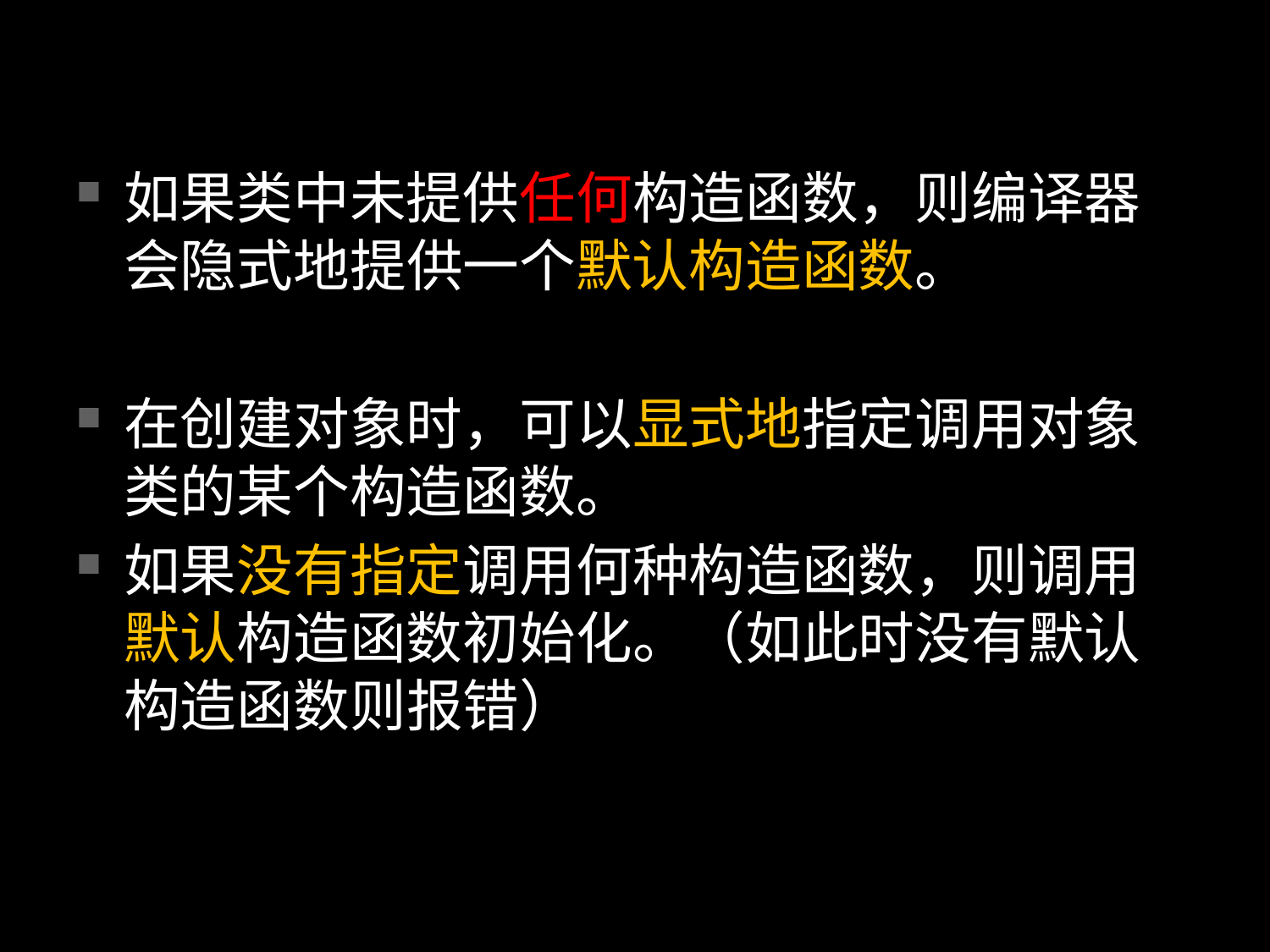

如果类中未提供任何构造函数，则编译器会隐式地提供一个默认构造函数。

在创建对象时，可以显式地指定调用对象类的某个构造函数。
如果没有指定调用何种构造函数，则调用默认构造函数初始化。（如此时没有默认构造函数则报错）